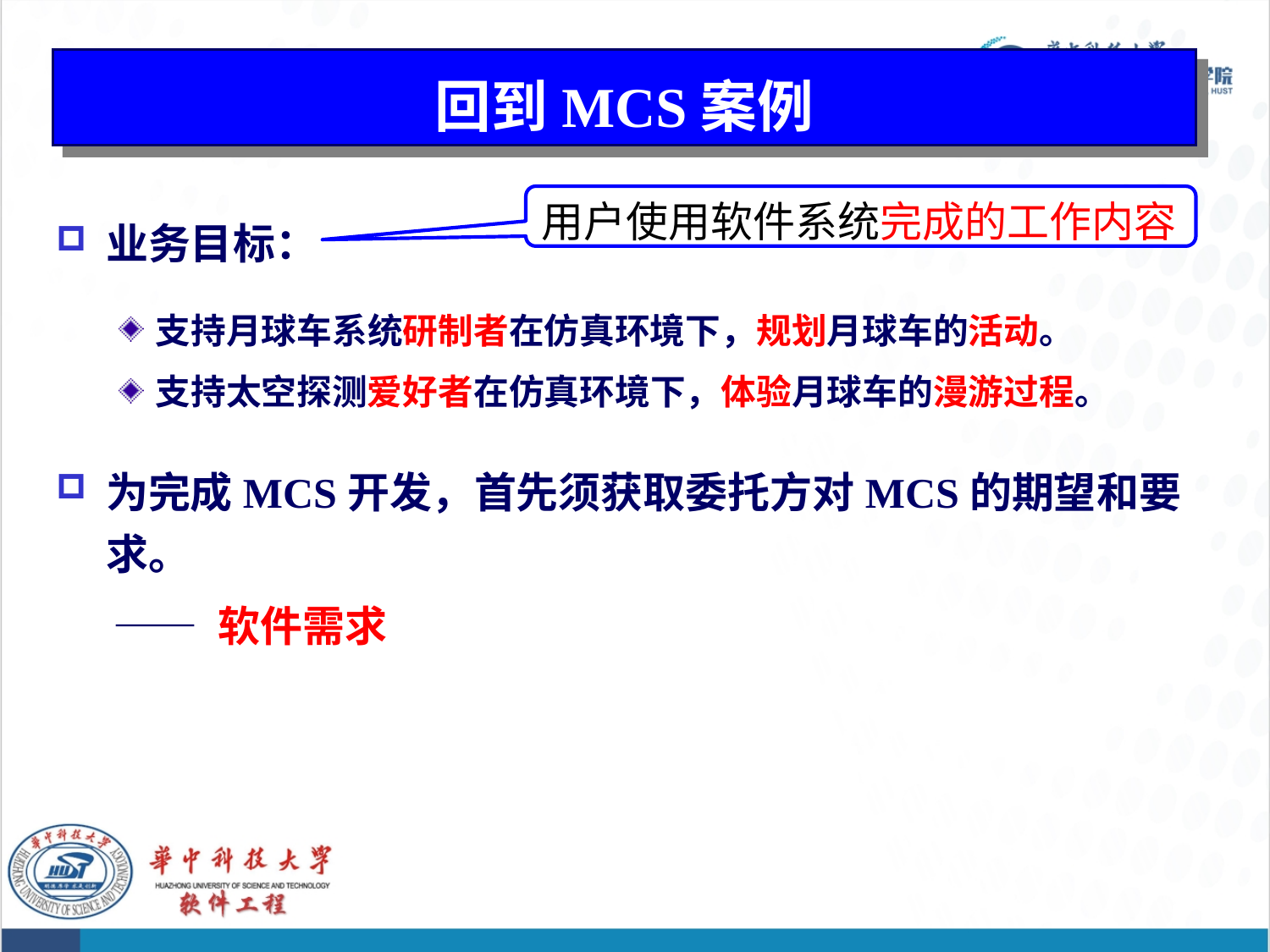

# 回到MCS案例
用户使用软件系统完成的工作内容
业务目标：
支持月球车系统研制者在仿真环境下，规划月球车的活动。
支持太空探测爱好者在仿真环境下，体验月球车的漫游过程。
为完成MCS开发，首先须获取委托方对MCS的期望和要求。
      —— 软件需求